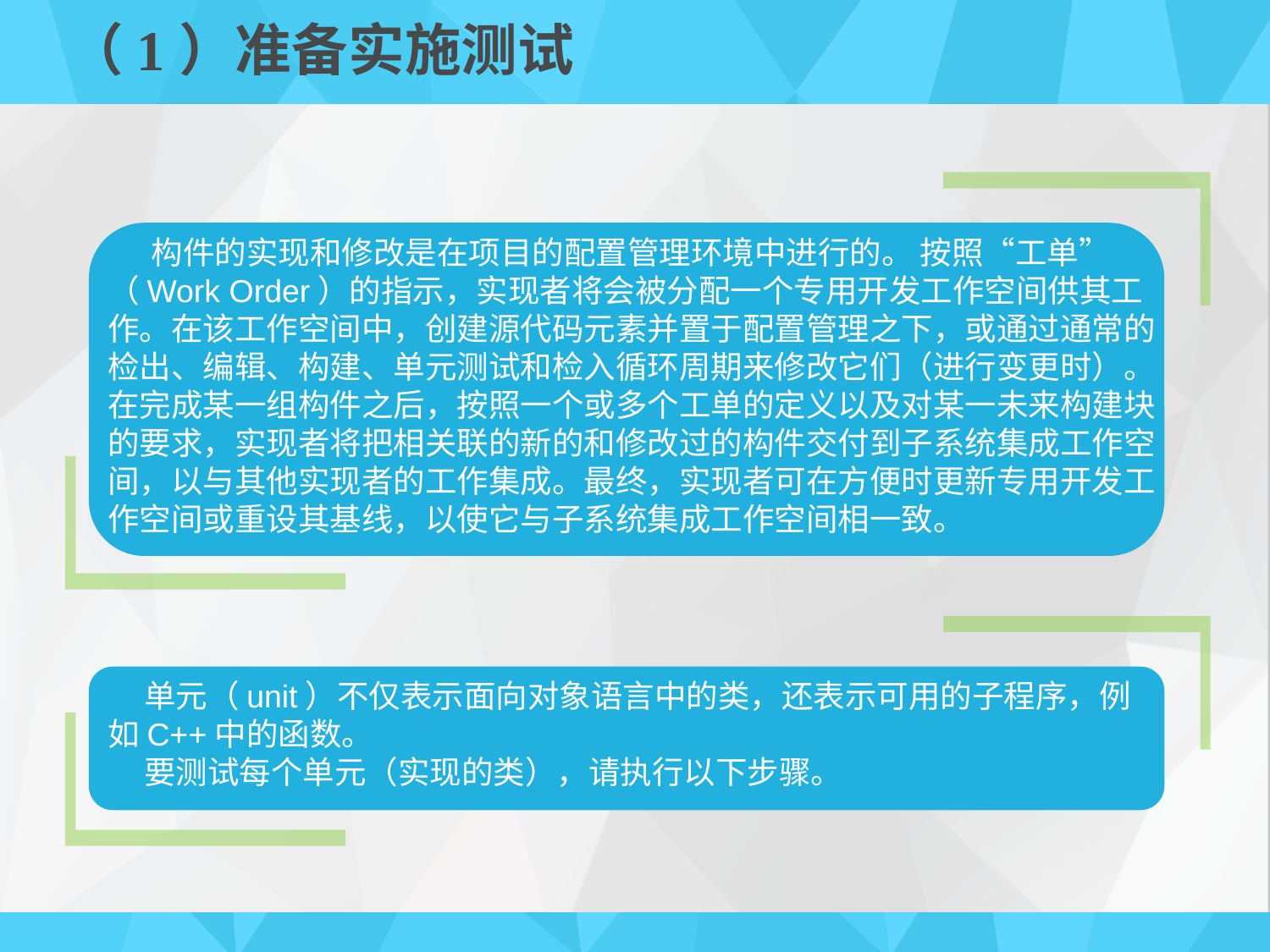

# （1）准备实施测试

     构件的实现和修改是在项目的配置管理环境中进行的。 按照“工单”（Work Order）的指示，实现者将会被分配一个专用开发工作空间供其工作。在该工作空间中，创建源代码元素并置于配置管理之下，或通过通常的检出、编辑、构建、单元测试和检入循环周期来修改它们（进行变更时）。在完成某一组构件之后，按照一个或多个工单的定义以及对某一未来构建块的要求，实现者将把相关联的新的和修改过的构件交付到子系统集成工作空间，以与其他实现者的工作集成。最终，实现者可在方便时更新专用开发工作空间或重设其基线，以使它与子系统集成工作空间相一致。

    单元（unit）不仅表示面向对象语言中的类，还表示可用的子程序，例如C++中的函数。
    要测试每个单元（实现的类），请执行以下步骤。